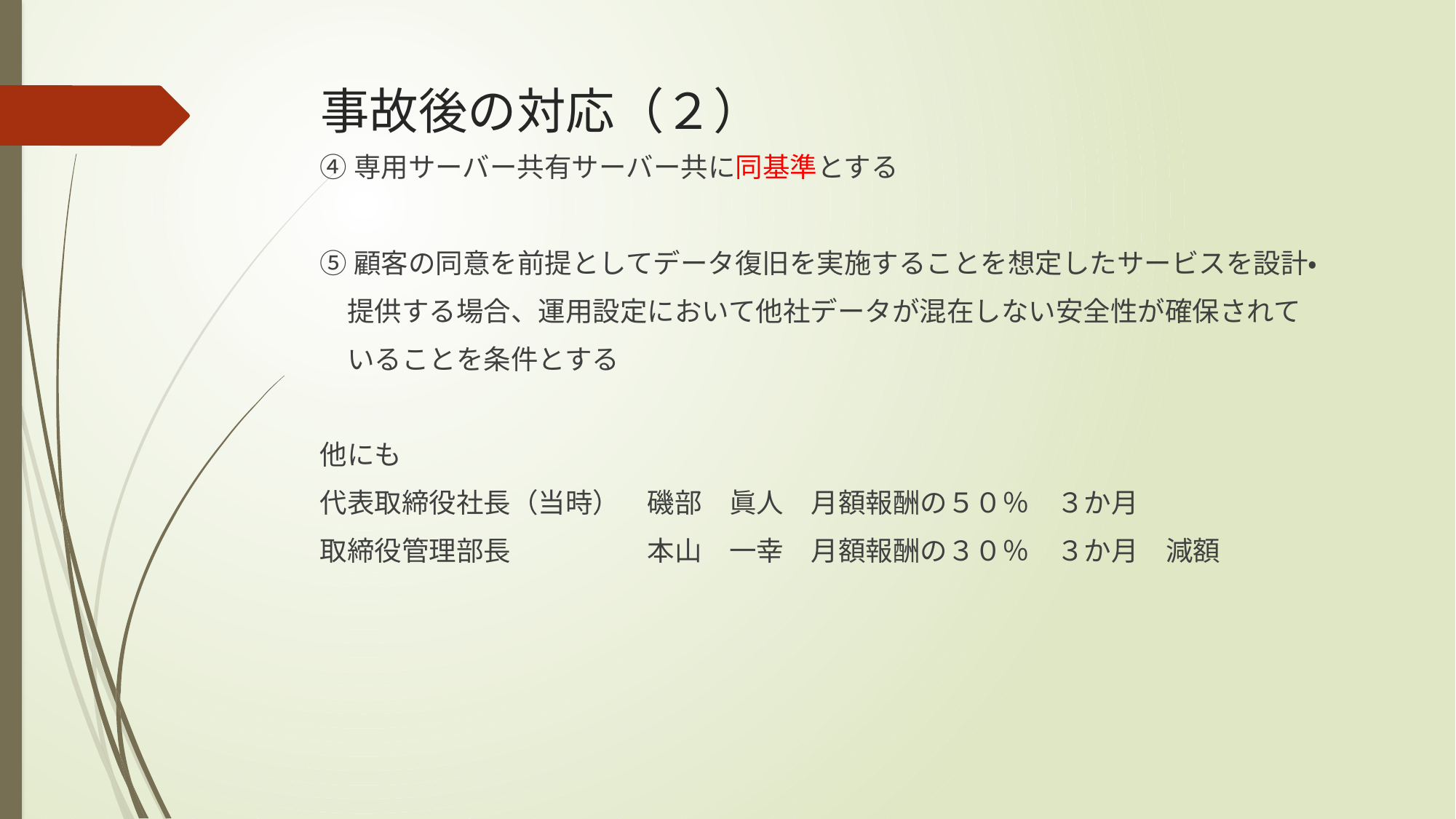

# 事故後の対応（２）
④専用サーバー共有サーバー共に同基準とする

⑤顧客の同意を前提としてデータ復旧を実施することを想定したサービスを設計・
　提供する場合、運用設定において他社データが混在しない安全性が確保されて
　いることを条件とする

他にも
代表取締役社長（当時）　磯部　眞人　月額報酬の５０％　３か月
取締役管理部長　　　　　本山　一幸　月額報酬の３０％　３か月　減額